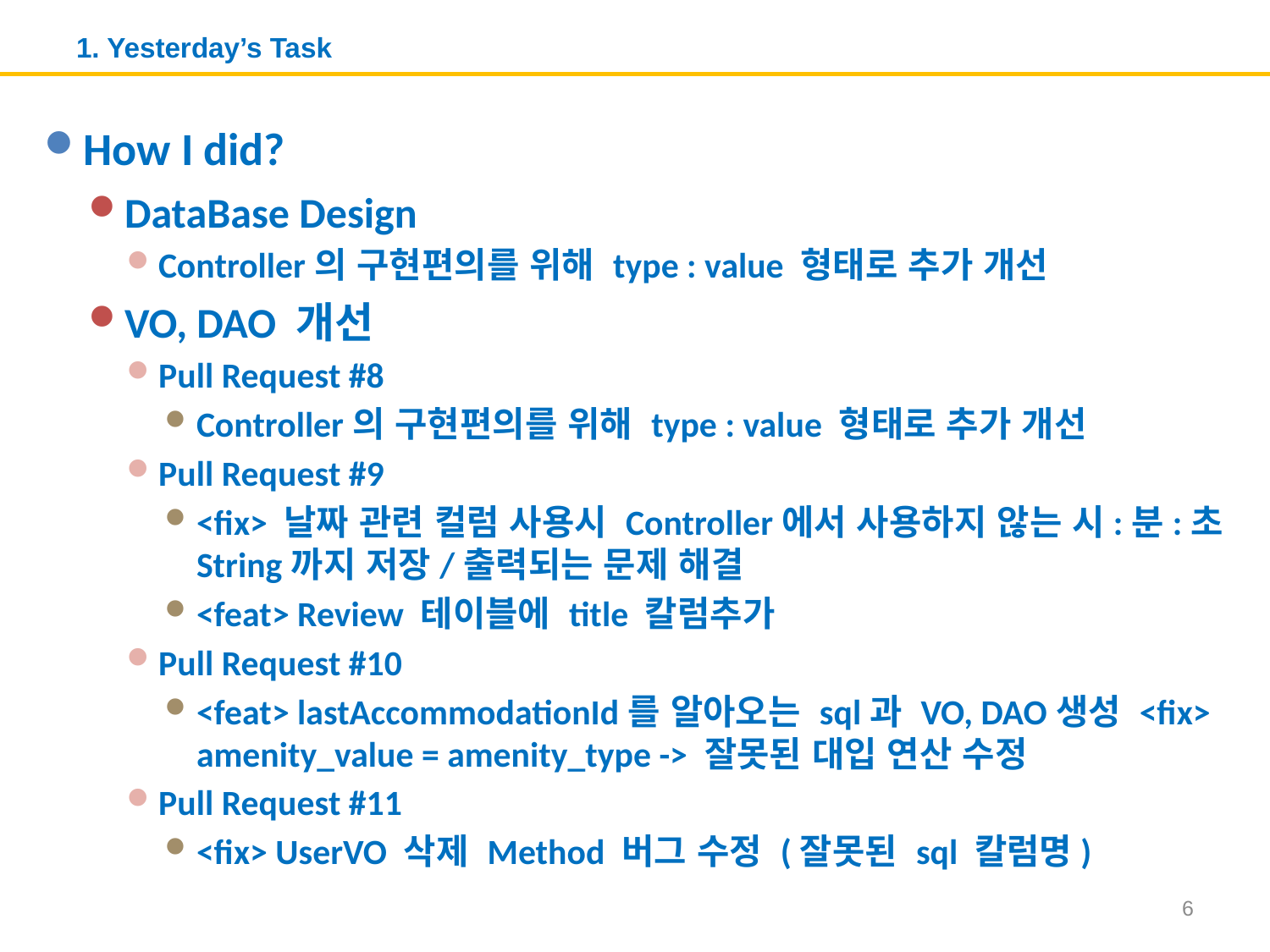

# 1. Yesterday’s Task
How I did?
DataBase Design
Controller의 구현편의를 위해 type : value 형태로 추가 개선
VO, DAO 개선
Pull Request #8
Controller의 구현편의를 위해 type : value 형태로 추가 개선
Pull Request #9
<fix> 날짜 관련 컬럼 사용시 Controller에서 사용하지 않는 시:분:초 String까지 저장/출력되는 문제 해결
<feat> Review 테이블에 title 칼럼추가
Pull Request #10
<feat> lastAccommodationId를 알아오는 sql과 VO, DAO생성 <fix> amenity_value = amenity_type -> 잘못된 대입 연산 수정
Pull Request #11
<fix> UserVO 삭제 Method 버그 수정 (잘못된 sql 칼럼명)

6